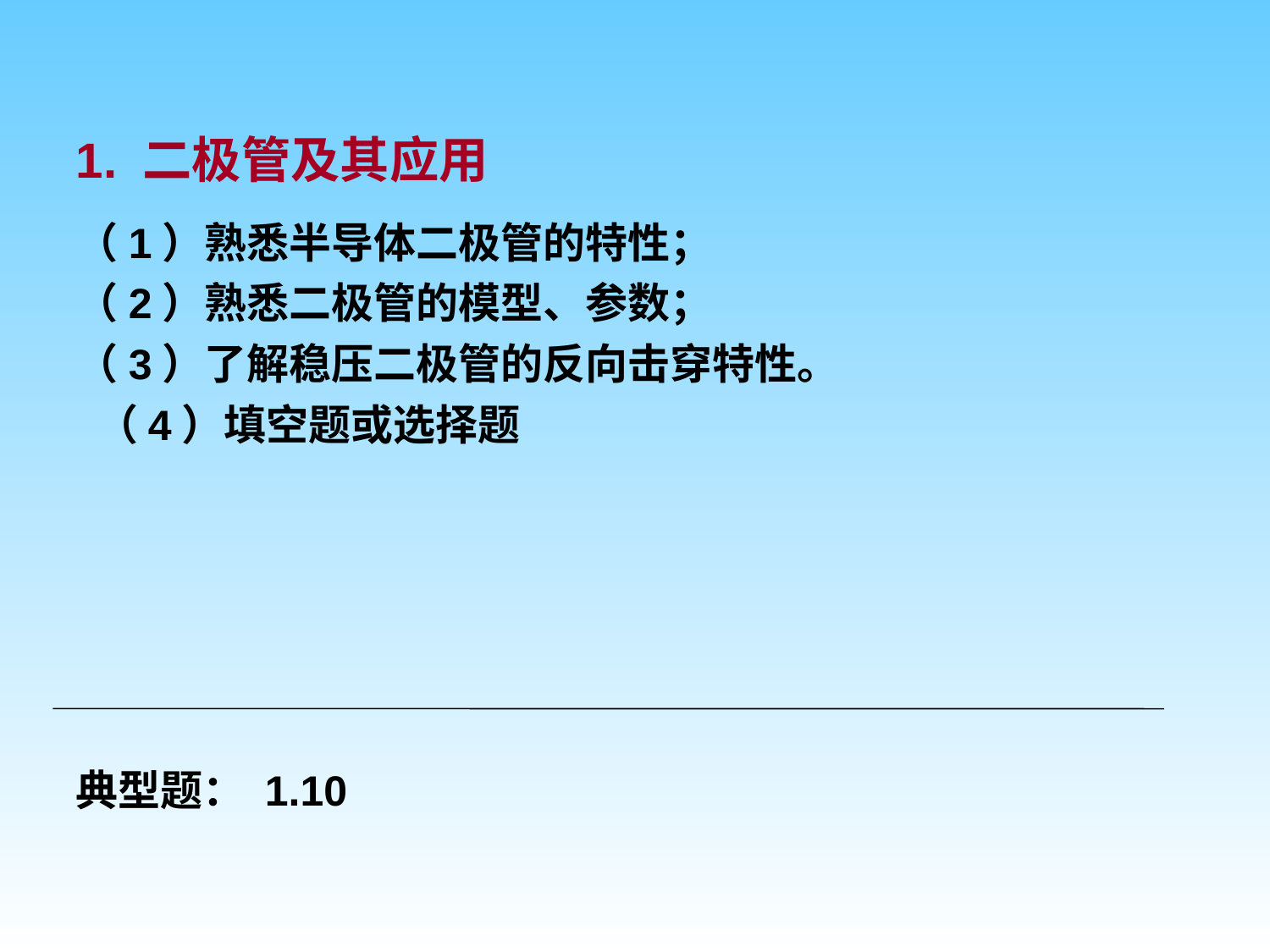

1. 二极管及其应用
（1）熟悉半导体二极管的特性；
（2）熟悉二极管的模型、参数；
（3）了解稳压二极管的反向击穿特性。
 （4）填空题或选择题

典型题： 1.10